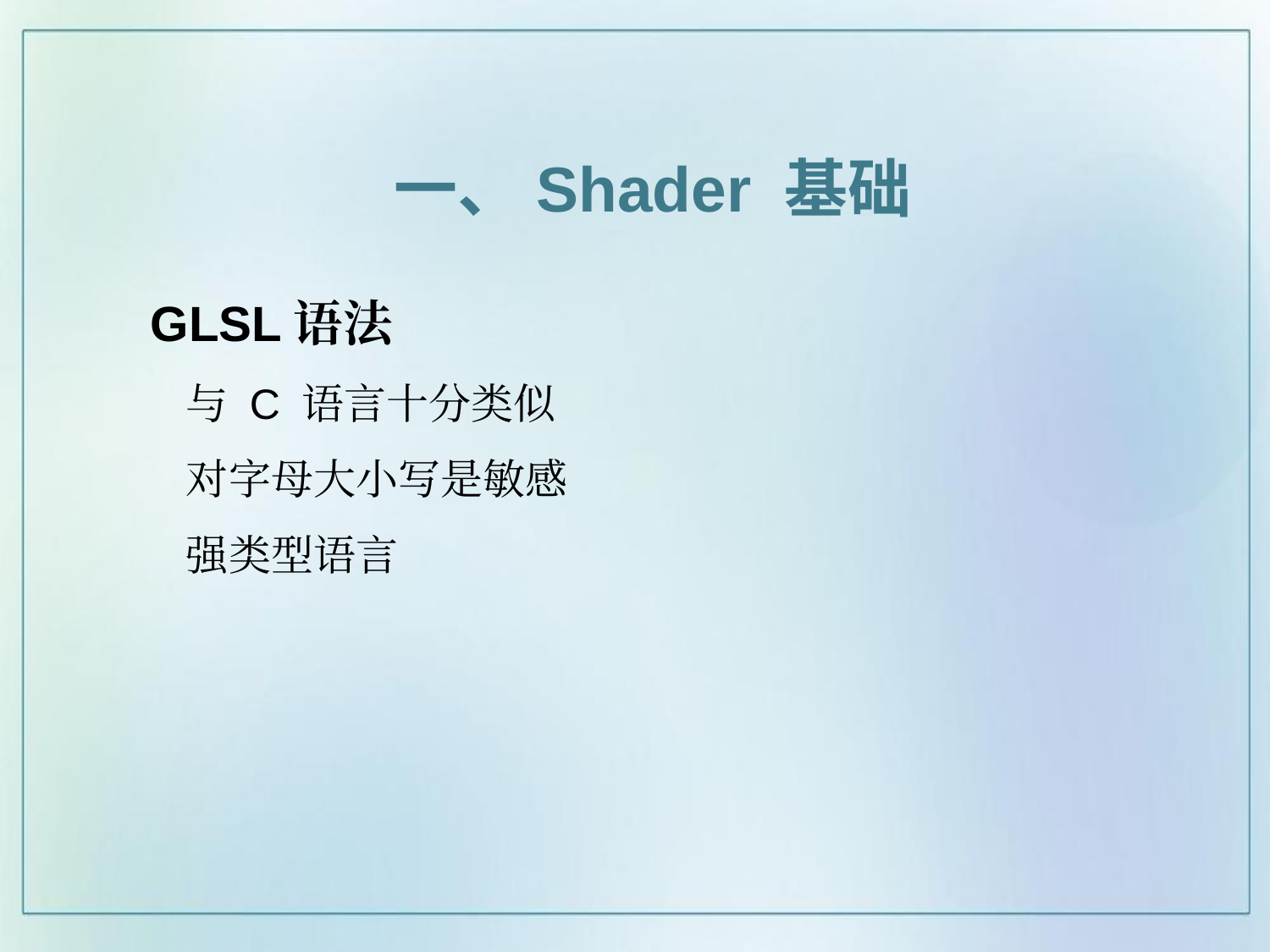

一、Shader 基础
GLSL语法
与 C 语言十分类似
对字母大小写是敏感
强类型语言